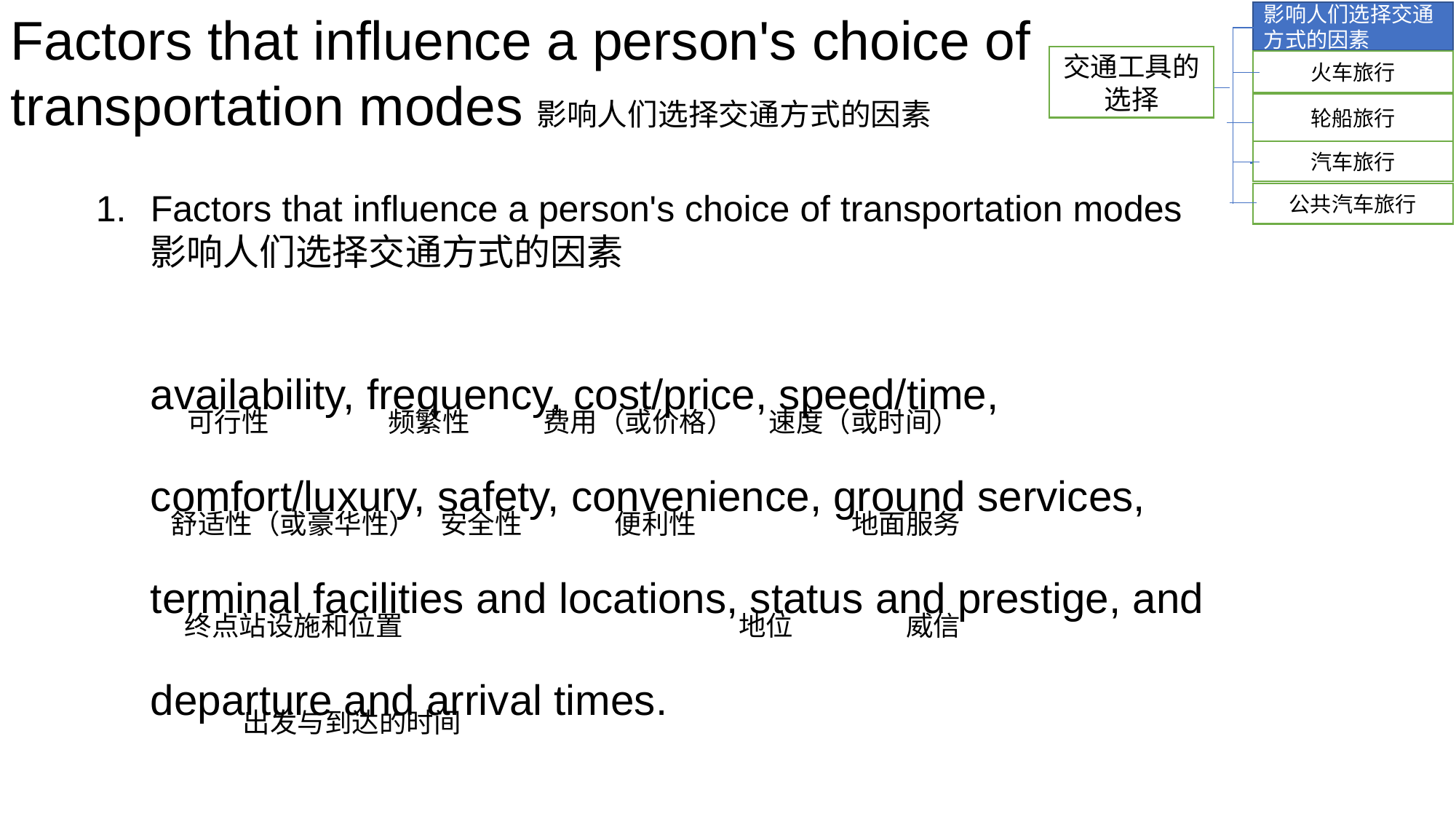

Factors that influence a person's choice of transportation modes影响人们选择交通方式的因素
影响人们选择交通方式的因素
交通工具的选择
火车旅行
轮船旅行
汽车旅行
Factors that influence a person's choice of transportation modes
影响人们选择交通方式的因素

availability, frequency, cost/price, speed/time, comfort/luxury, safety, convenience, ground services, terminal facilities and locations, status and prestige, and departure and arrival times.

公共汽车旅行
可行性
频繁性
费用（或价格）
速度（或时间）
舒适性（或豪华性）
安全性
便利性
地面服务
终点站设施和位置
地位
威信
出发与到达的时间